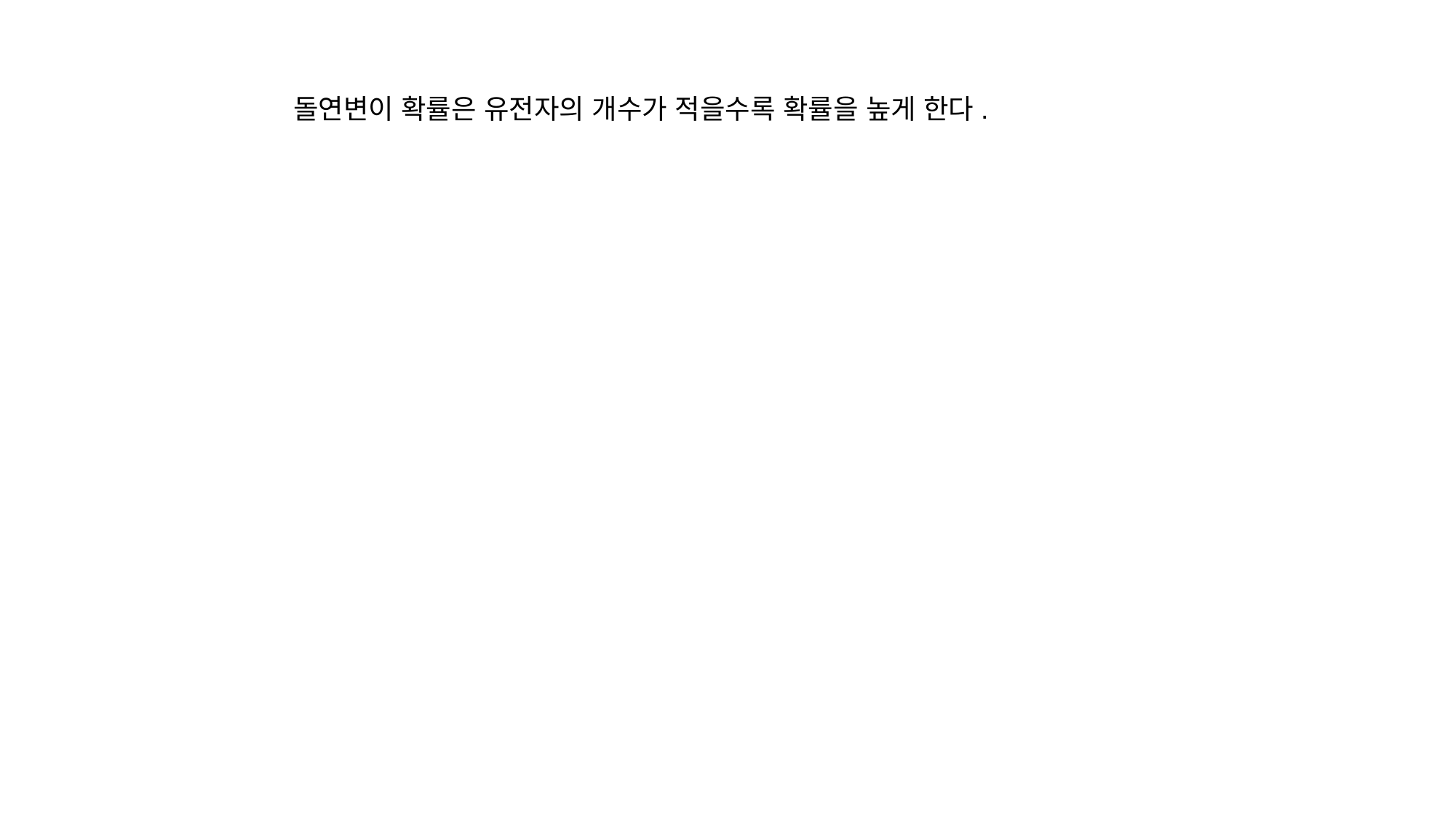

돌연변이 확률은 유전자의 개수가 적을수록 확률을 높게 한다.